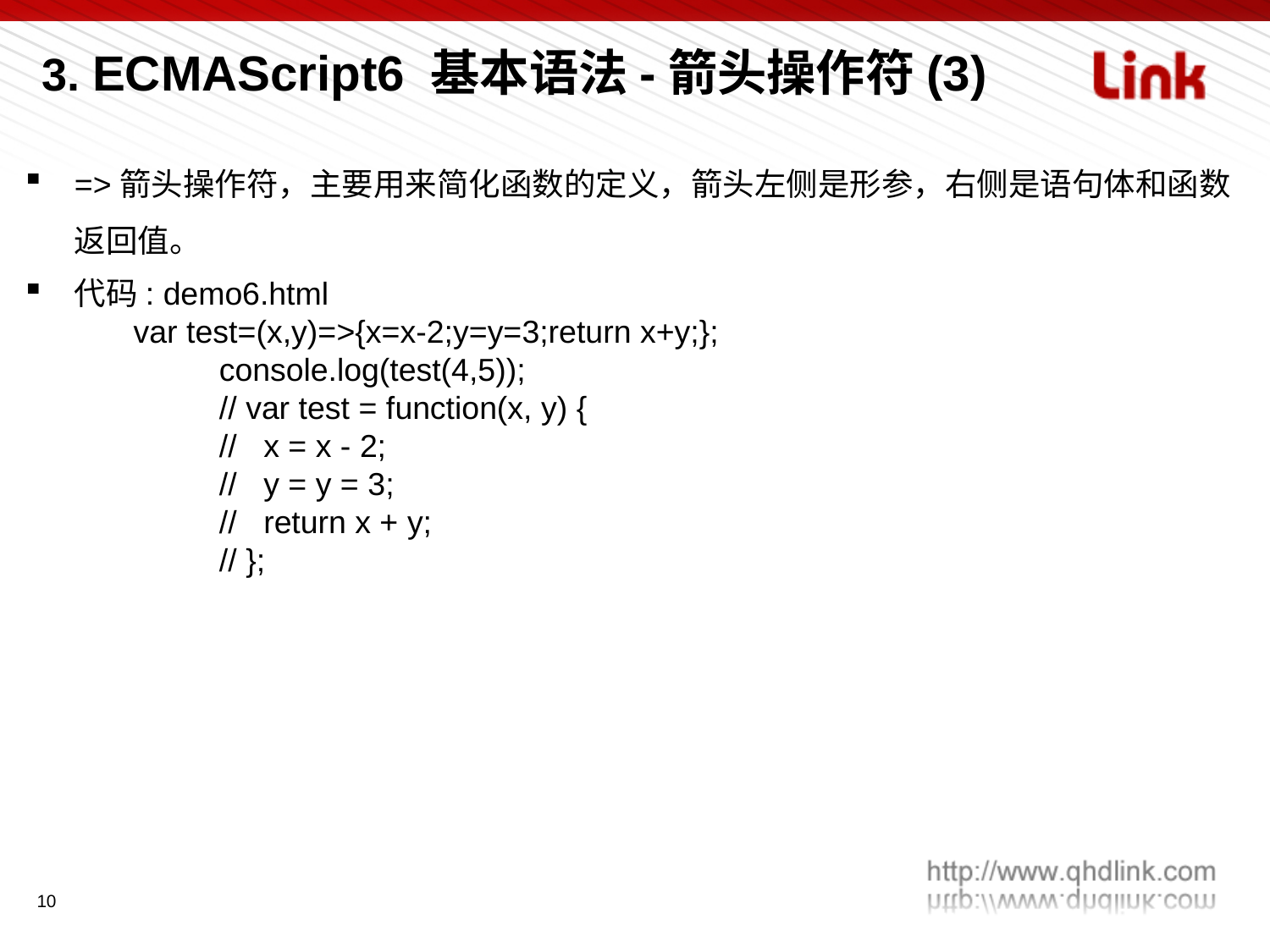

3. ECMAScript6 基本语法-箭头操作符(3)
=>箭头操作符，主要用来简化函数的定义，箭头左侧是形参，右侧是语句体和函数返回值。
代码: demo6.html
var test=(x,y)=>{x=x-2;y=y=3;return x+y;};
	  console.log(test(4,5));
	  // var test = function(x, y) {
	  //   x = x - 2;
	  //   y = y = 3;
	  //   return x + y;
	  // };
10